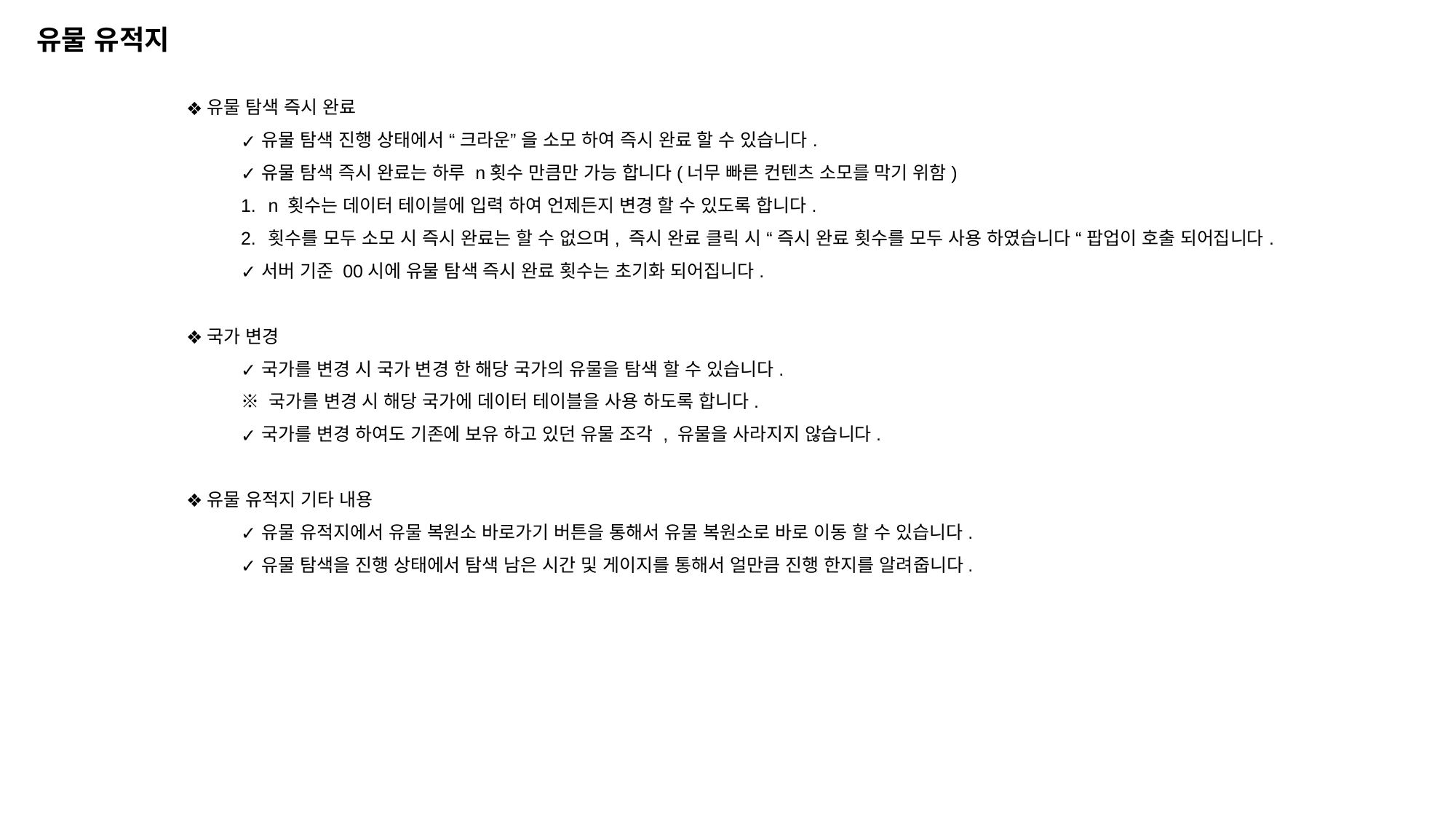

유물 유적지
유물 탐색 즉시 완료
유물 탐색 진행 상태에서 “ 크라운” 을 소모 하여 즉시 완료 할 수 있습니다.
유물 탐색 즉시 완료는 하루 n횟수 만큼만 가능 합니다(너무 빠른 컨텐츠 소모를 막기 위함)
n 횟수는 데이터 테이블에 입력 하여 언제든지 변경 할 수 있도록 합니다.
횟수를 모두 소모 시 즉시 완료는 할 수 없으며, 즉시 완료 클릭 시 “ 즉시 완료 횟수를 모두 사용 하였습니다 “ 팝업이 호출 되어집니다.
서버 기준 00시에 유물 탐색 즉시 완료 횟수는 초기화 되어집니다.

국가 변경
국가를 변경 시 국가 변경 한 해당 국가의 유물을 탐색 할 수 있습니다.
※ 국가를 변경 시 해당 국가에 데이터 테이블을 사용 하도록 합니다.
국가를 변경 하여도 기존에 보유 하고 있던 유물 조각 , 유물을 사라지지 않습니다.

유물 유적지 기타 내용
유물 유적지에서 유물 복원소 바로가기 버튼을 통해서 유물 복원소로 바로 이동 할 수 있습니다.
유물 탐색을 진행 상태에서 탐색 남은 시간 및 게이지를 통해서 얼만큼 진행 한지를 알려줍니다.